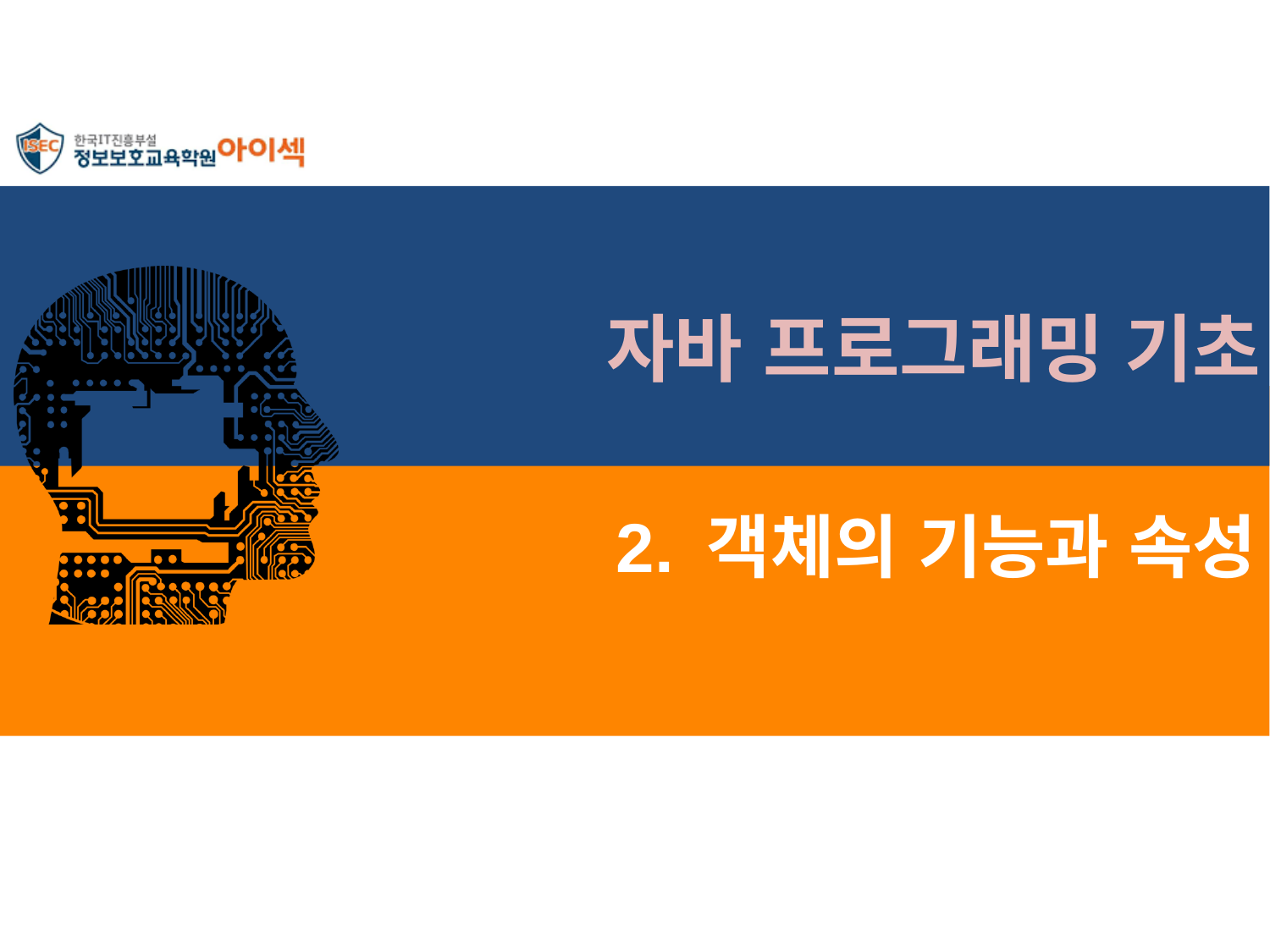

자바 프로그래밍 기초
# 2. 객체의 기능과 속성